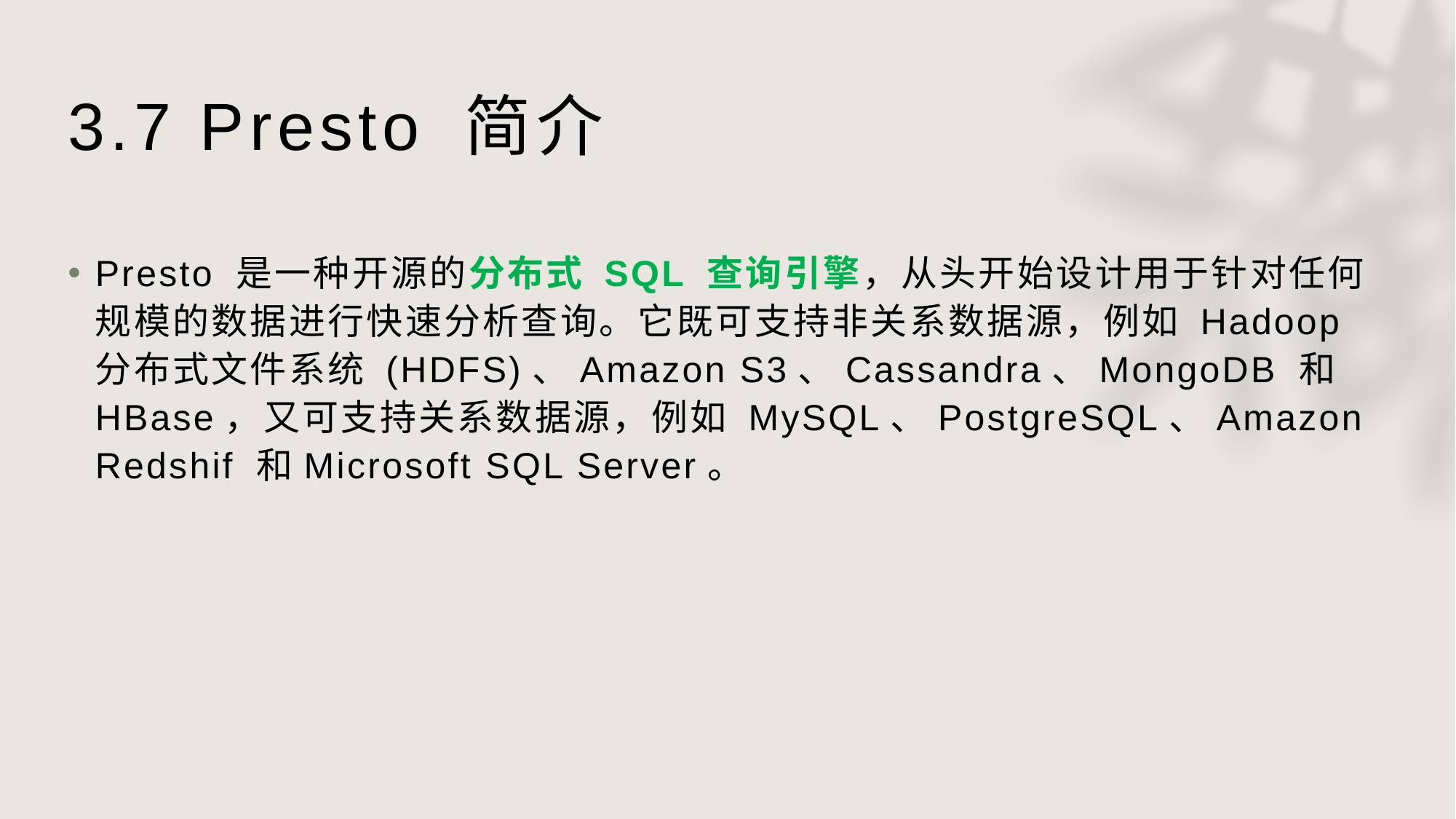

# 3.7 Presto 简介
Presto 是一种开源的分布式 SQL 查询引擎，从头开始设计用于针对任何规模的数据进行快速分析查询。它既可支持非关系数据源，例如 Hadoop 分布式文件系统 (HDFS)、Amazon S3、Cassandra、MongoDB 和 HBase，又可支持关系数据源，例如 MySQL、PostgreSQL、Amazon Redshif 和Microsoft SQL Server。